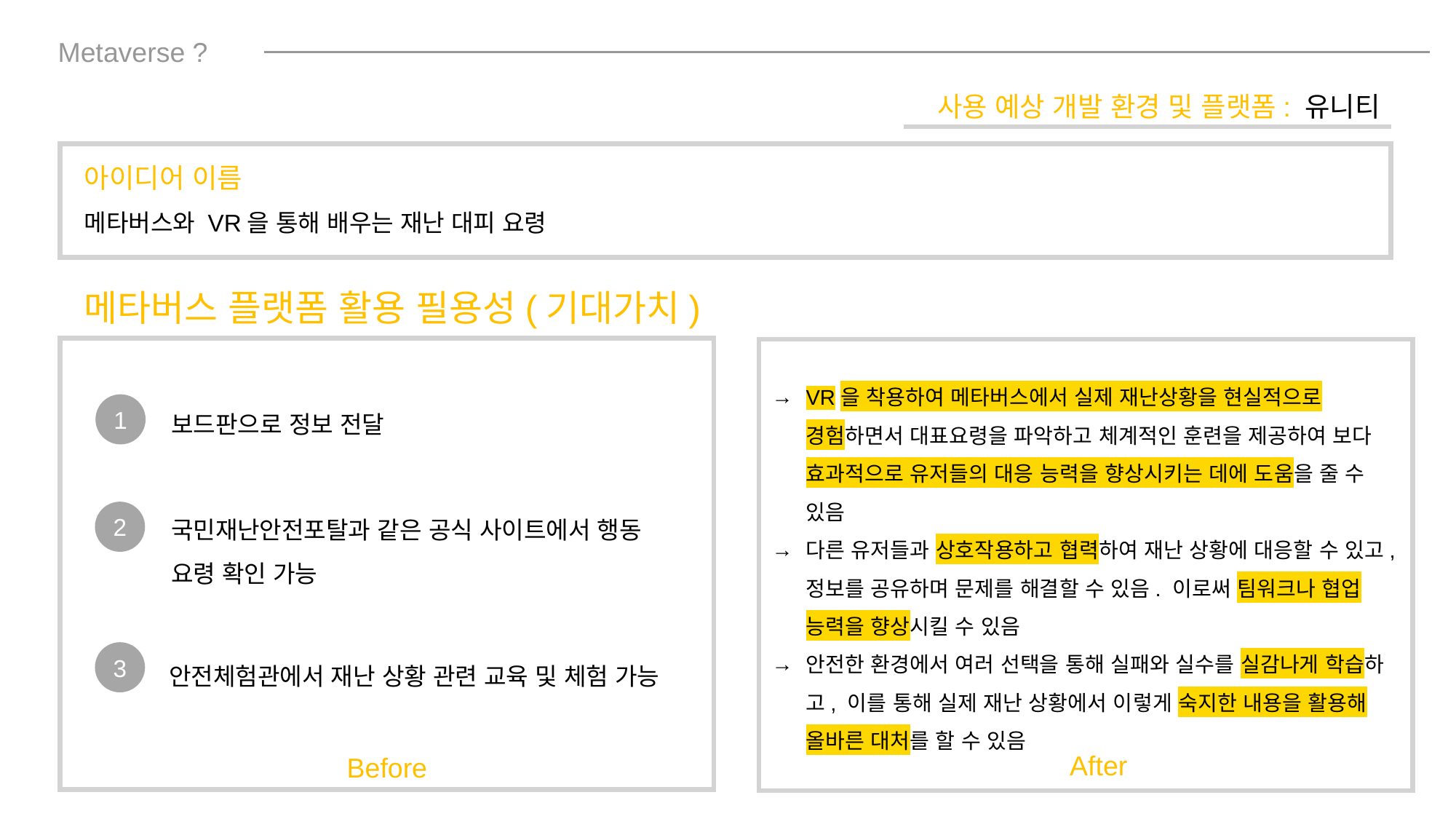

Metaverse ?
사용 예상 개발 환경 및 플랫폼: 유니티

아이디어 이름
메타버스와 VR을 통해 배우는 재난 대피 요령
메타버스 플랫폼 활용 필용성(기대가치)

VR을 착용하여 메타버스에서 실제 재난상황을 현실적으로 경험하면서 대표요령을 파악하고 체계적인 훈련을 제공하여 보다 효과적으로 유저들의 대응 능력을 향상시키는 데에 도움을 줄 수 있음
다른 유저들과 상호작용하고 협력하여 재난 상황에 대응할 수 있고, 정보를 공유하며 문제를 해결할 수 있음. 이로써 팀워크나 협업 능력을 향상시킬 수 있음
안전한 환경에서 여러 선택을 통해 실패와 실수를 실감나게 학습하고, 이를 통해 실제 재난 상황에서 이렇게 숙지한 내용을 활용해 올바른 대처를 할 수 있음
1
보드판으로 정보 전달
국민재난안전포탈과 같은 공식 사이트에서 행동 요령 확인 가능
2
안전체험관에서 재난 상황 관련 교육 및 체험 가능
3
After
Before